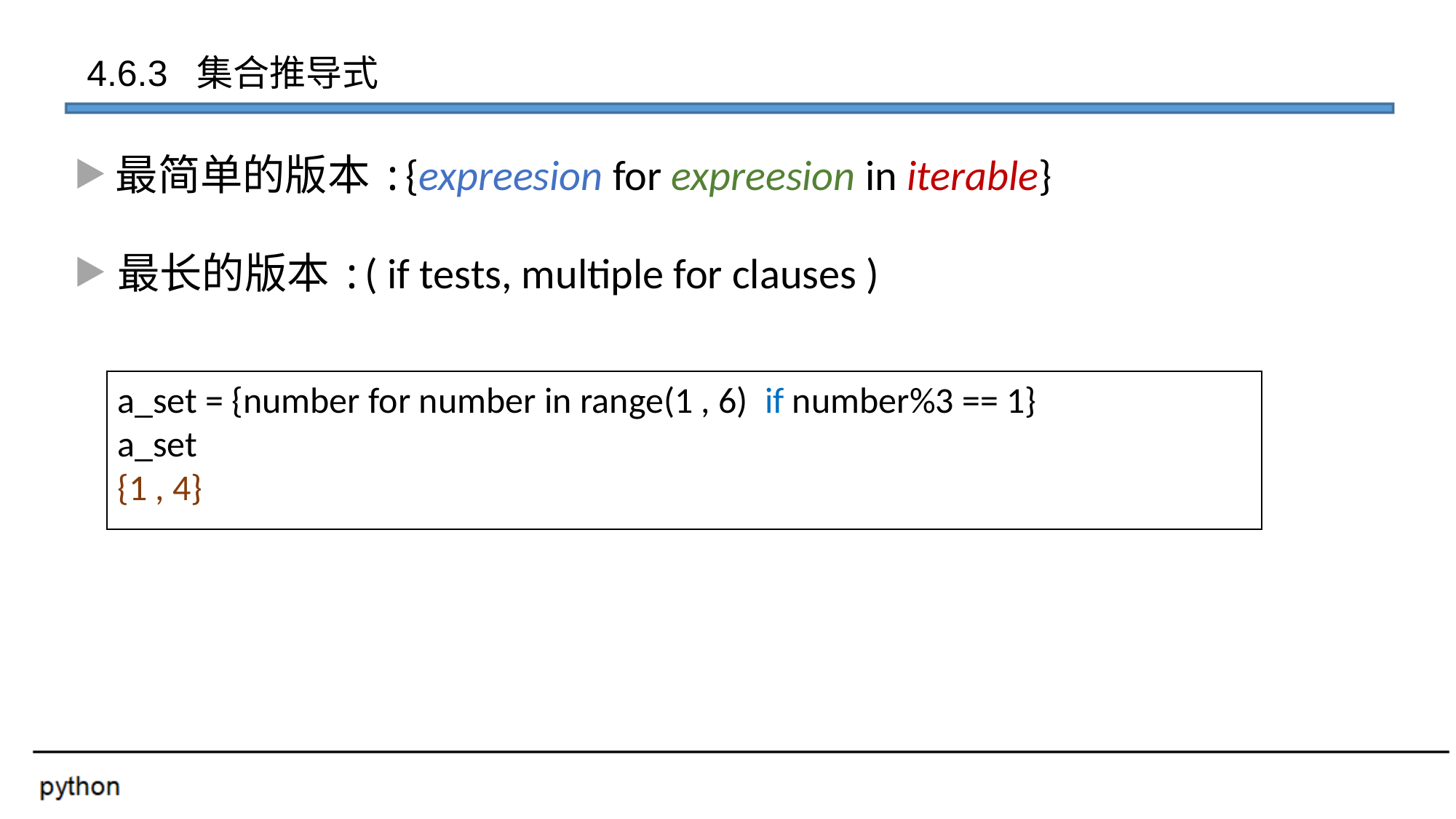

4.6.3  集合推导式
最简单的版本:{expreesion for expreesion in iterable}

最长的版本:( if tests, multiple for clauses )

a_set = {number for number in range(1 , 6)  if number%3 == 1}
a_set
{1 , 4}

31